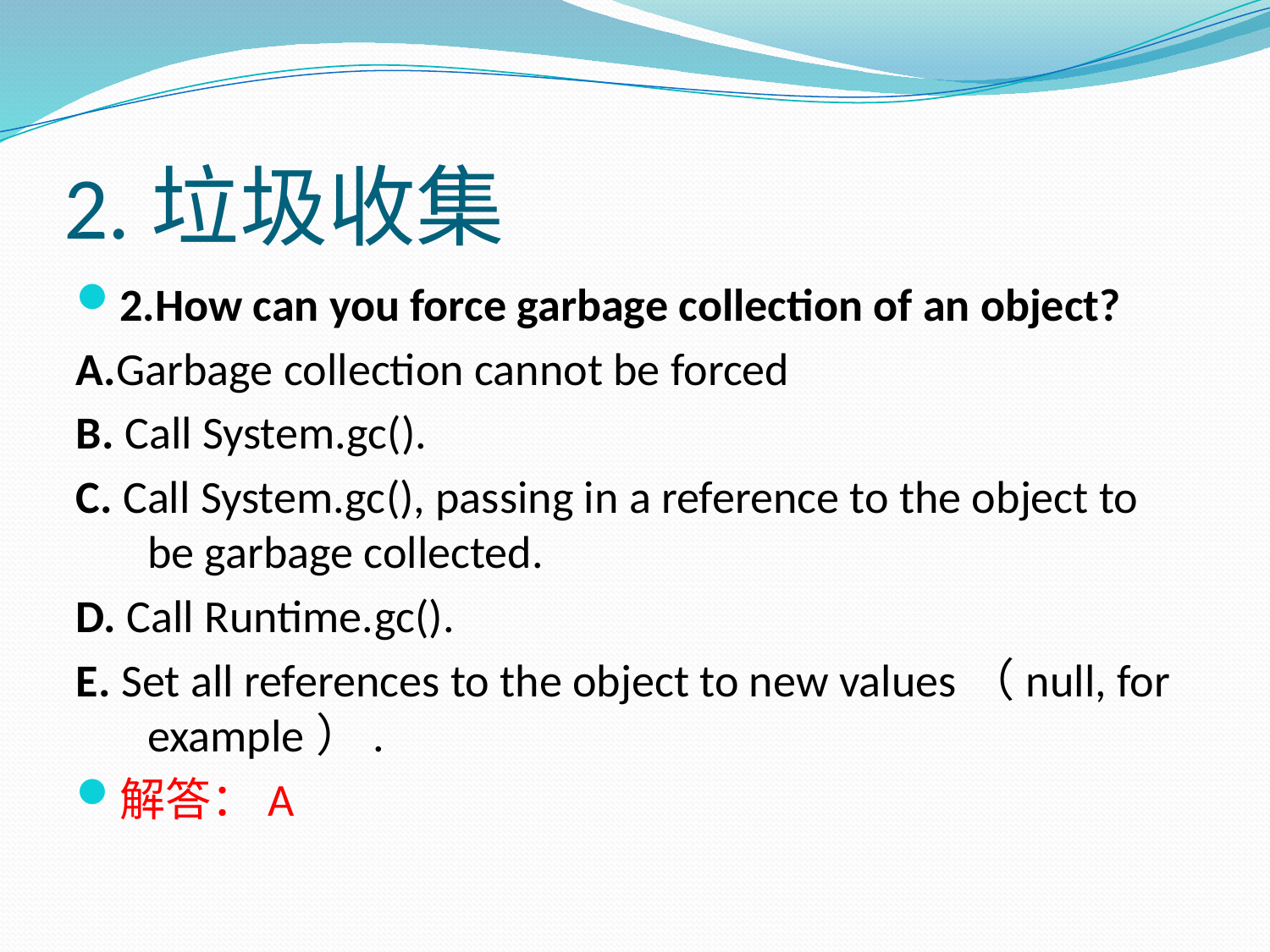

# 2.垃圾收集
2.How can you force garbage collection of an object?
A.Garbage collection cannot be forced
B. Call System.gc().
C. Call System.gc(), passing in a reference to the object to be garbage collected.
D. Call Runtime.gc().
E. Set all references to the object to new values（null, for example）.
解答：A